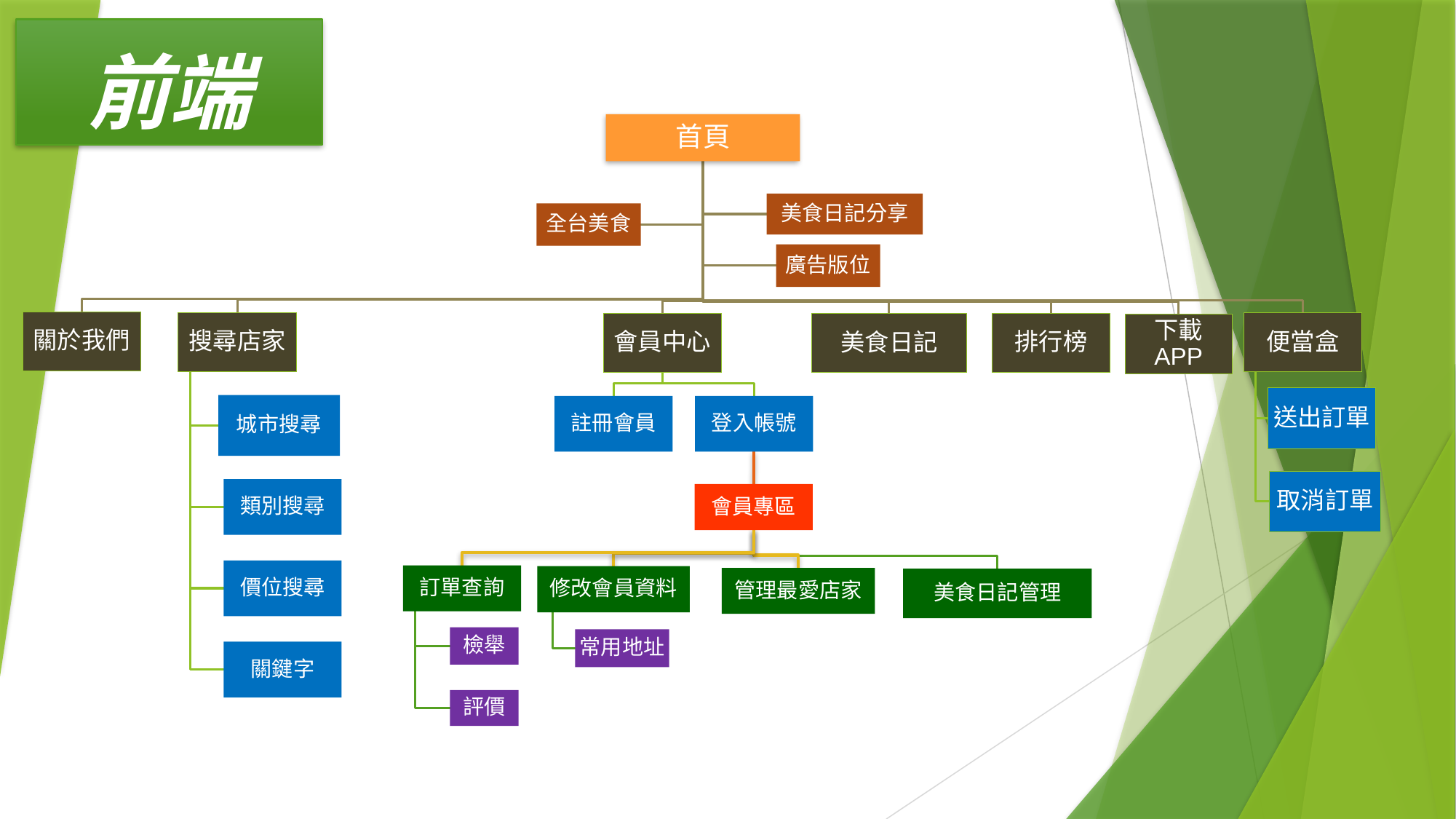

首頁
關於我們
便當盒
送出訂單
取消訂單
搜尋店家
城市搜尋
類別搜尋
價位搜尋
關鍵字
會員中心
登入帳號
會員專區
訂單查詢
檢舉
評價
修改會員資料
常用地址
管理最愛店家
美食日記管理
註冊會員
下載 APP
排行榜
美食日記
廣告版位
美食日記分享
全台美食
前端